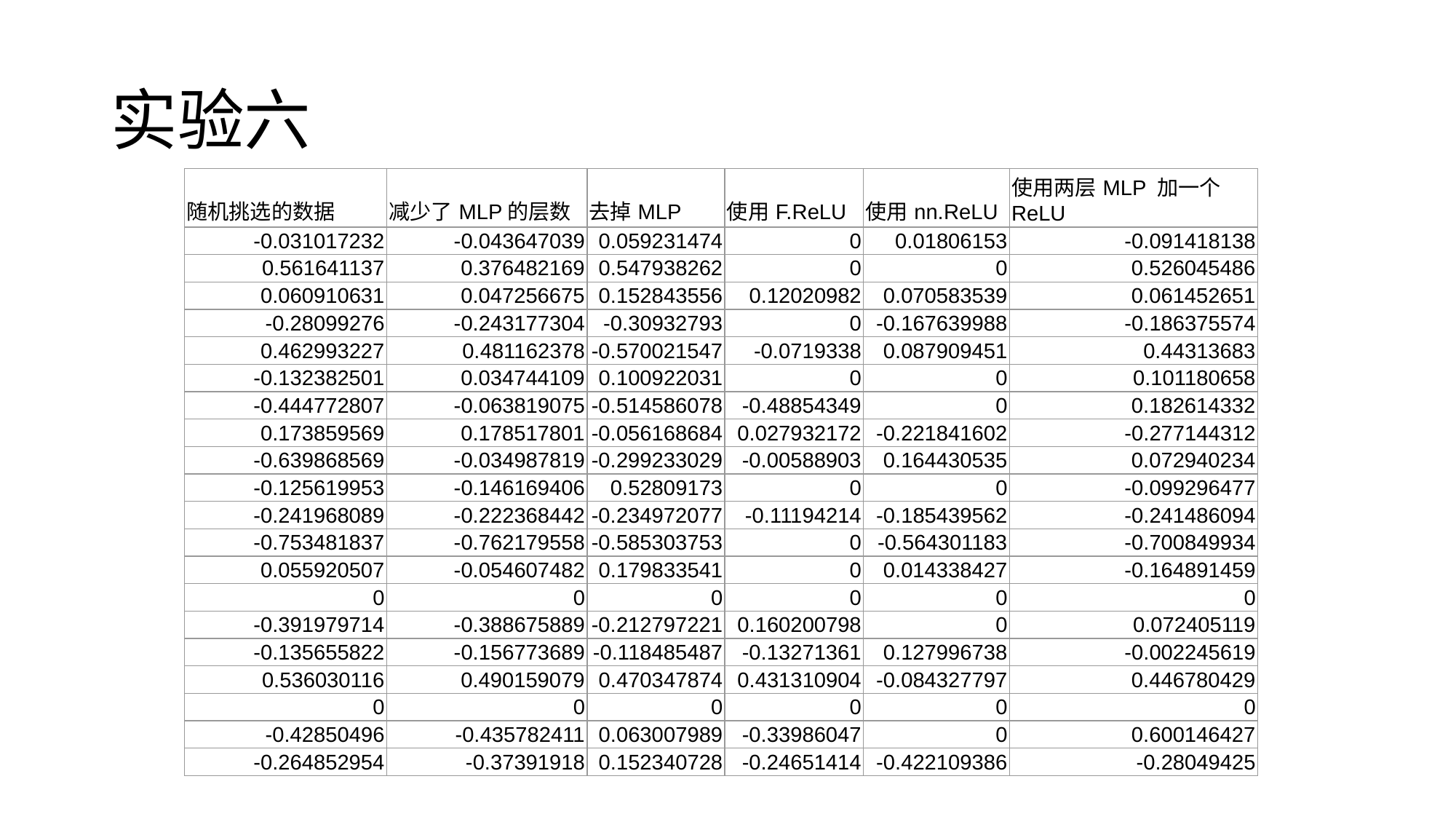

# 实验六
| 随机挑选的数据 | 减少了MLP的层数 | 去掉MLP | 使用F.ReLU | 使用nn.ReLU | 使用两层MLP 加一个ReLU |
| --- | --- | --- | --- | --- | --- |
| -0.031017232 | -0.043647039 | 0.059231474 | 0 | 0.01806153 | -0.091418138 |
| 0.561641137 | 0.376482169 | 0.547938262 | 0 | 0 | 0.526045486 |
| 0.060910631 | 0.047256675 | 0.152843556 | 0.12020982 | 0.070583539 | 0.061452651 |
| -0.28099276 | -0.243177304 | -0.30932793 | 0 | -0.167639988 | -0.186375574 |
| 0.462993227 | 0.481162378 | -0.570021547 | -0.0719338 | 0.087909451 | 0.44313683 |
| -0.132382501 | 0.034744109 | 0.100922031 | 0 | 0 | 0.101180658 |
| -0.444772807 | -0.063819075 | -0.514586078 | -0.48854349 | 0 | 0.182614332 |
| 0.173859569 | 0.178517801 | -0.056168684 | 0.027932172 | -0.221841602 | -0.277144312 |
| -0.639868569 | -0.034987819 | -0.299233029 | -0.00588903 | 0.164430535 | 0.072940234 |
| -0.125619953 | -0.146169406 | 0.52809173 | 0 | 0 | -0.099296477 |
| -0.241968089 | -0.222368442 | -0.234972077 | -0.11194214 | -0.185439562 | -0.241486094 |
| -0.753481837 | -0.762179558 | -0.585303753 | 0 | -0.564301183 | -0.700849934 |
| 0.055920507 | -0.054607482 | 0.179833541 | 0 | 0.014338427 | -0.164891459 |
| 0 | 0 | 0 | 0 | 0 | 0 |
| -0.391979714 | -0.388675889 | -0.212797221 | 0.160200798 | 0 | 0.072405119 |
| -0.135655822 | -0.156773689 | -0.118485487 | -0.13271361 | 0.127996738 | -0.002245619 |
| 0.536030116 | 0.490159079 | 0.470347874 | 0.431310904 | -0.084327797 | 0.446780429 |
| 0 | 0 | 0 | 0 | 0 | 0 |
| -0.42850496 | -0.435782411 | 0.063007989 | -0.33986047 | 0 | 0.600146427 |
| -0.264852954 | -0.37391918 | 0.152340728 | -0.24651414 | -0.422109386 | -0.28049425 |